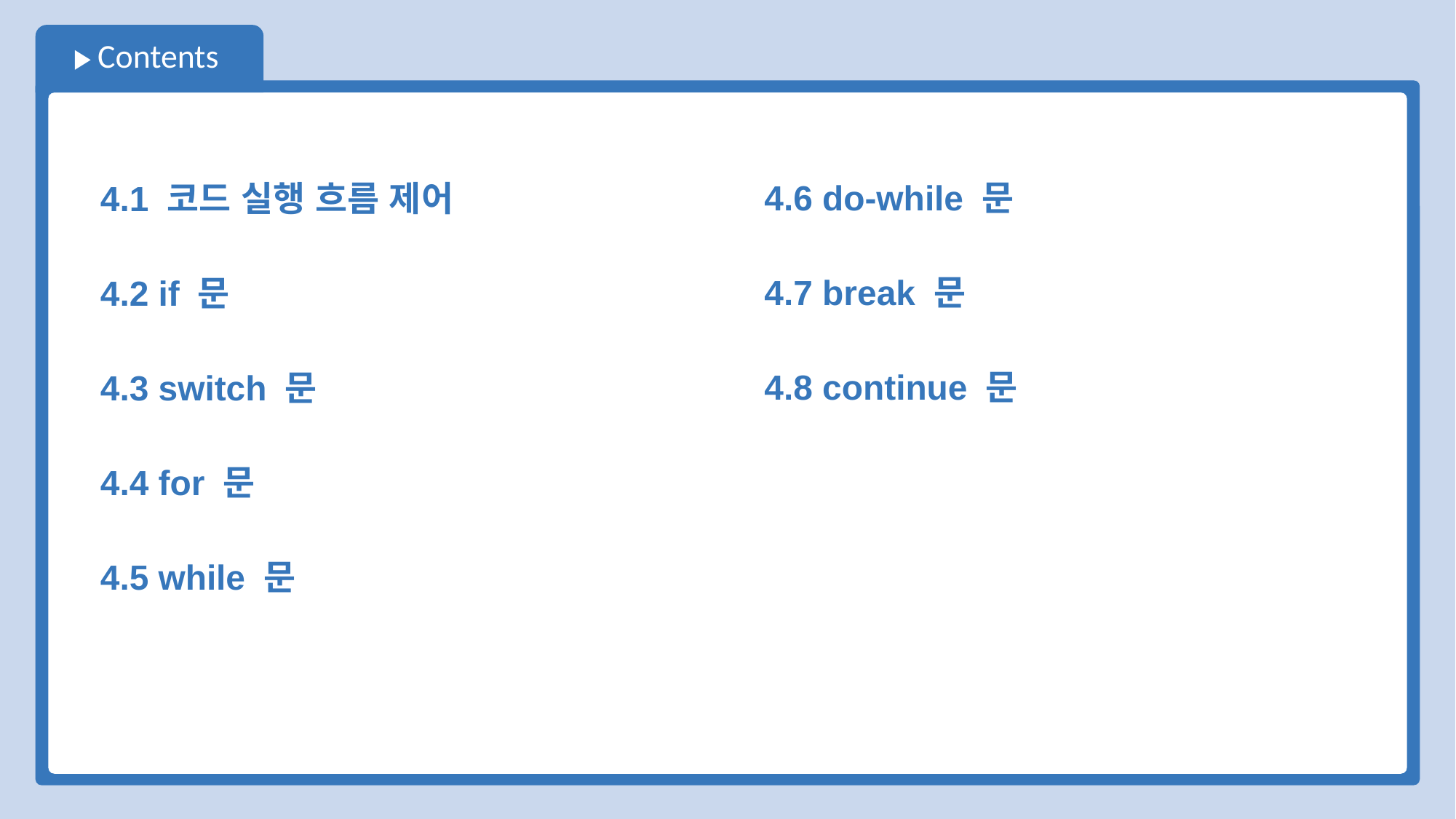

4.1 코드 실행 흐름 제어
4.2 if 문
4.3 switch 문
4.4 for 문
4.5 while 문
4.6 do-while 문
4.7 break 문
4.8 continue 문